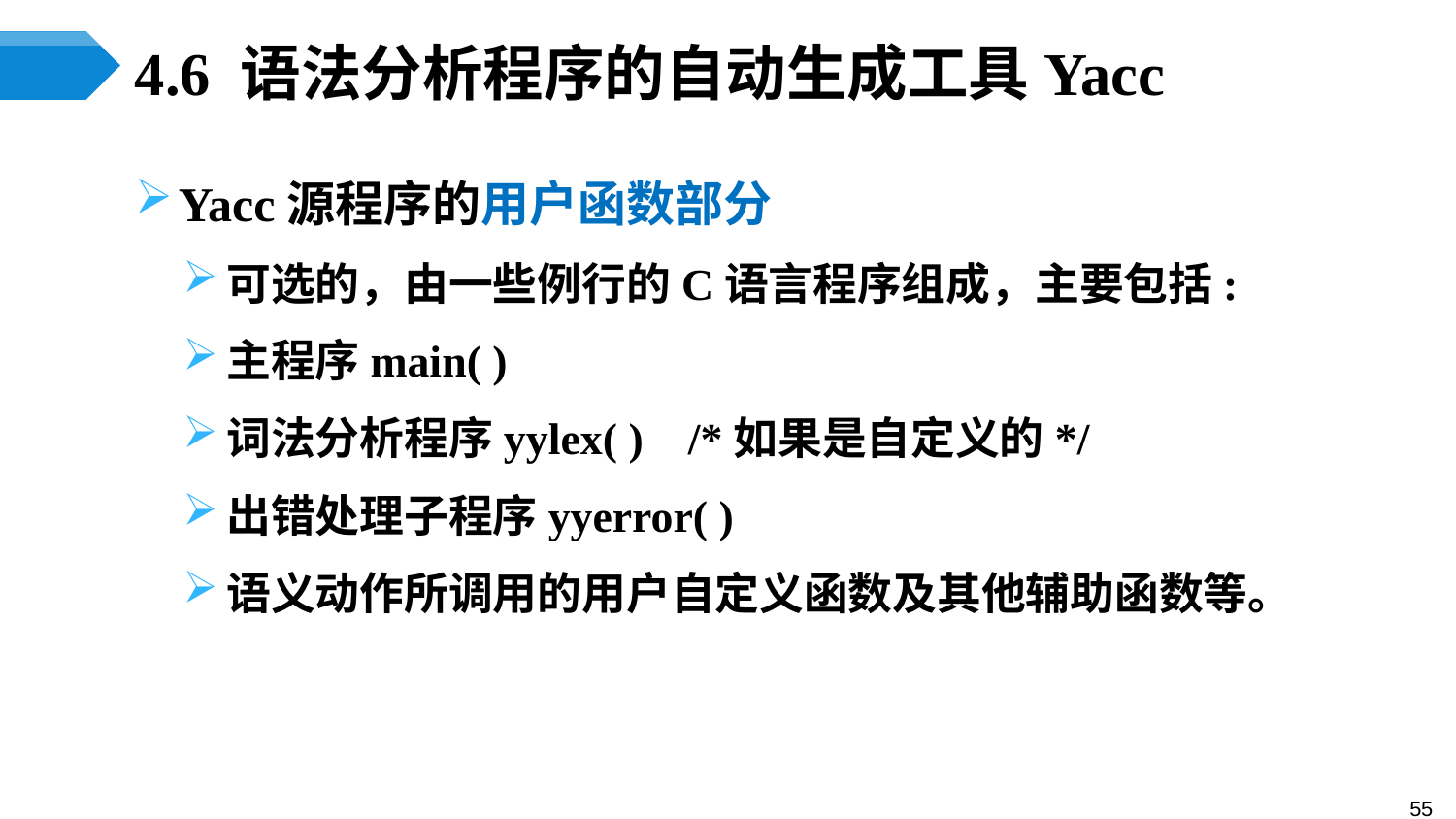

# 4.6 语法分析程序的自动生成工具Yacc
Yacc源程序的用户函数部分
可选的，由一些例行的C语言程序组成，主要包括:
主程序main( )
词法分析程序yylex( )    /*如果是自定义的*/
出错处理子程序yyerror( )
语义动作所调用的用户自定义函数及其他辅助函数等。
55